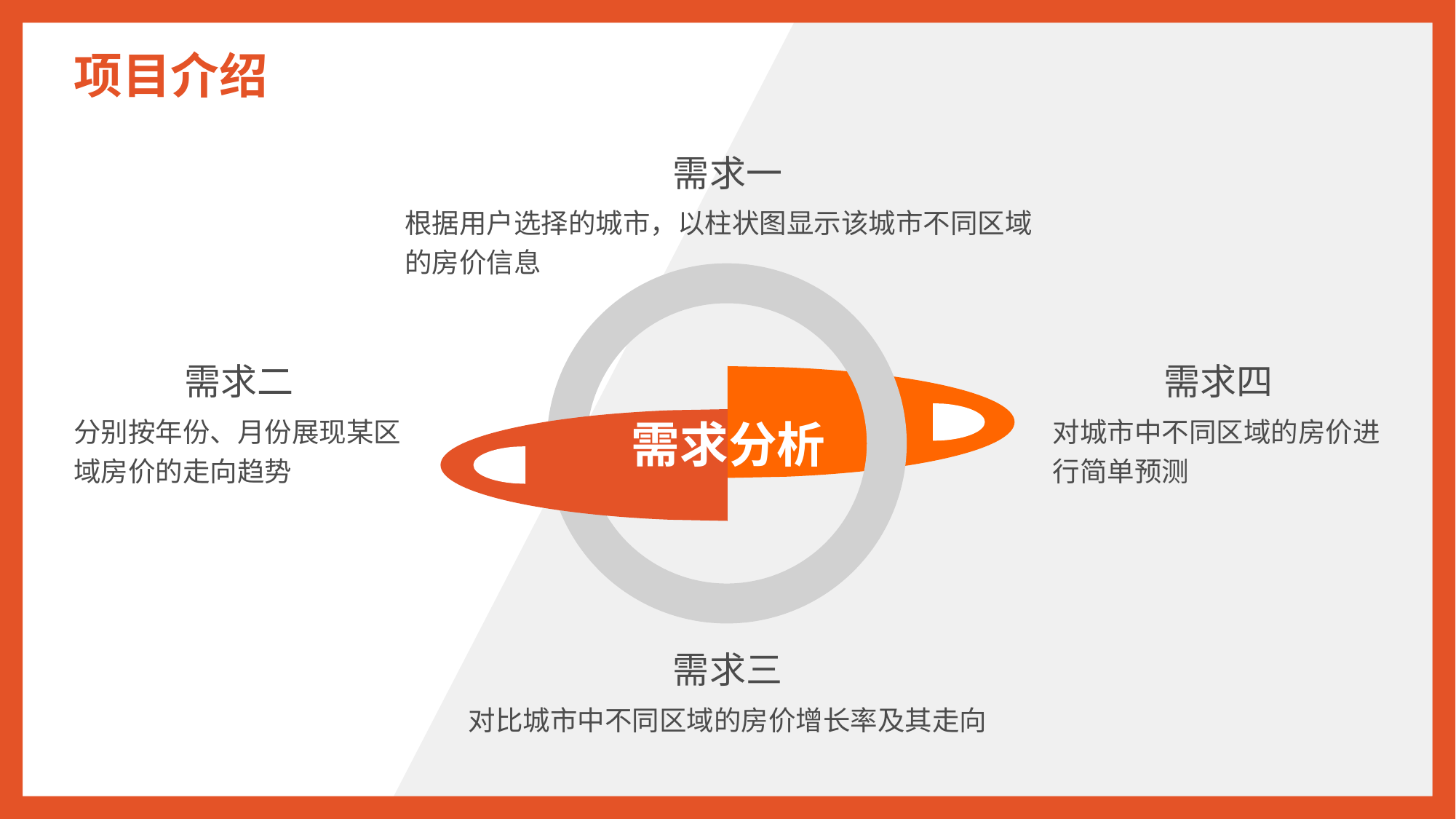

# 项目介绍
需求一
根据用户选择的城市，以柱状图显示该城市不同区域的房价信息

需求二
分别按年份、月份展现某区域房价的走向趋势
需求四
对城市中不同区域的房价进行简单预测

需求分析

需求三
对比城市中不同区域的房价增长率及其走向